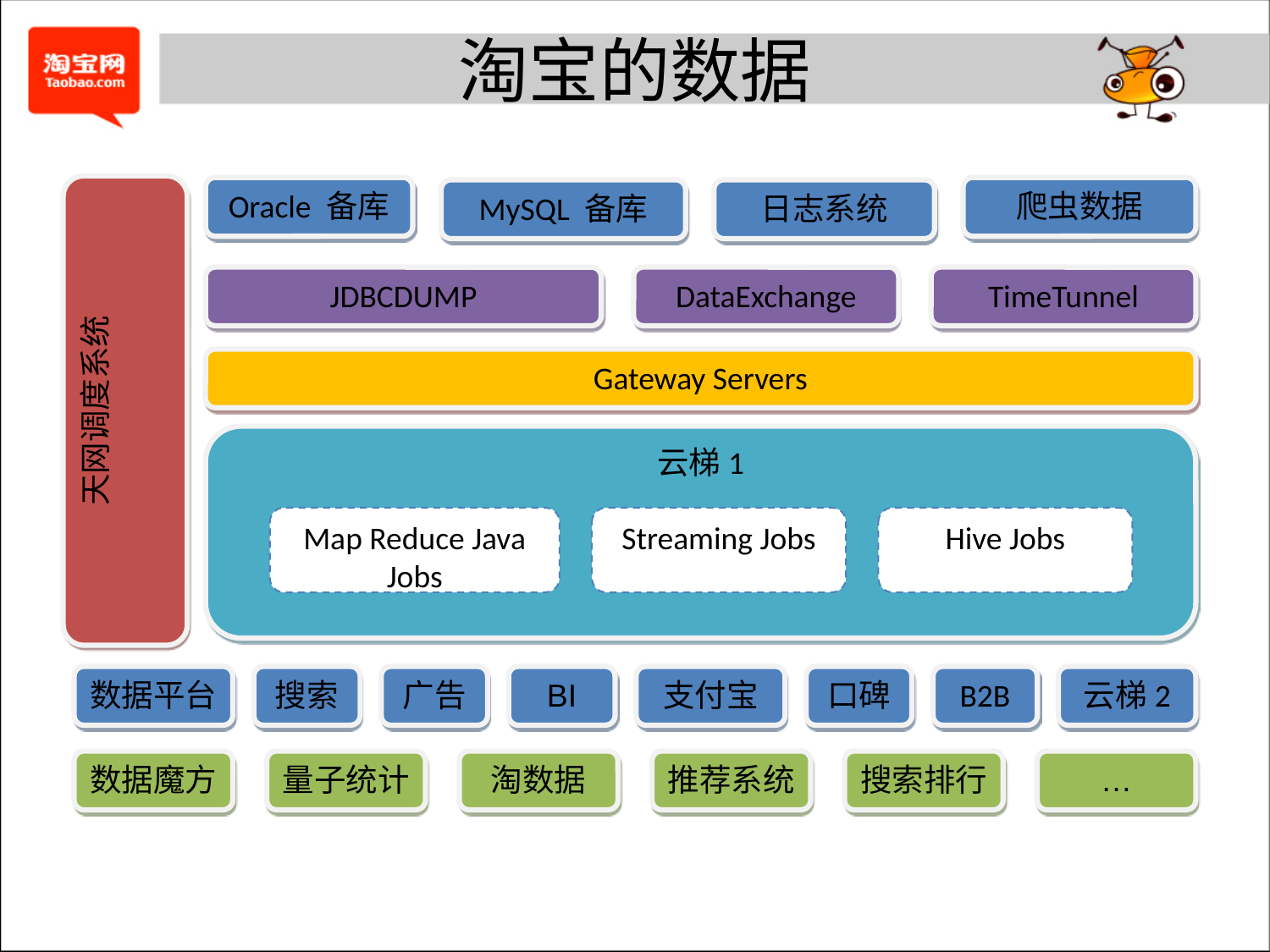

# 淘宝的数据
天网调度系统
Oracle 备库
爬虫数据
MySQL 备库
日志系统
JDBCDUMP
DataExchange
TimeTunnel
Gateway Servers
云梯1
Map Reduce Java Jobs
Streaming Jobs
Hive Jobs
数据平台
搜索
广告
BI
支付宝
口碑
B2B
云梯2
数据魔方
量子统计
淘数据
推荐系统
搜索排行
…